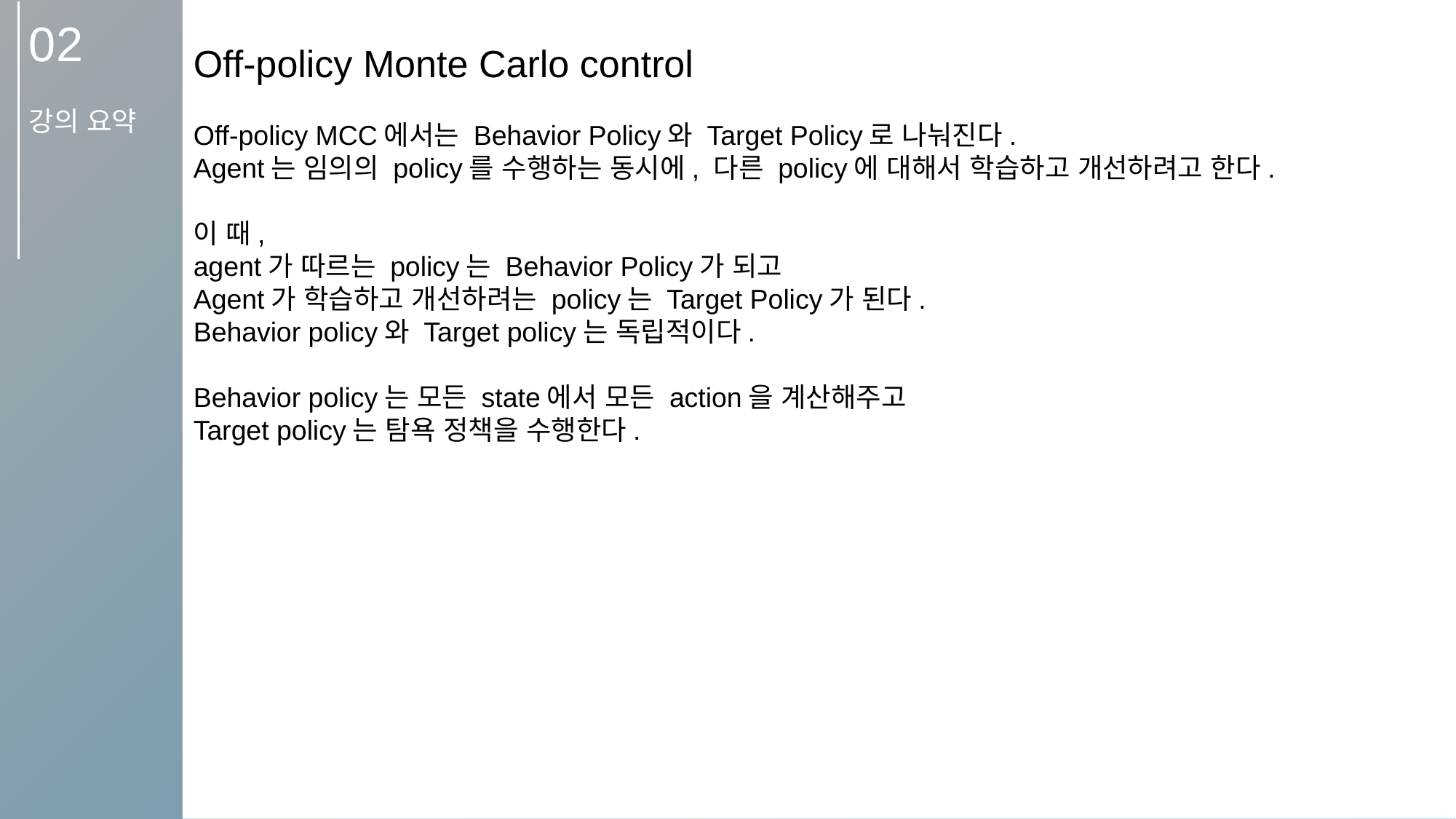

02

강의 요약

Off-policy Monte Carlo control

Off-policy MCC에서는 Behavior Policy와 Target Policy로 나눠진다.
Agent는 임의의 policy를 수행하는 동시에, 다른 policy에 대해서 학습하고 개선하려고 한다.

이 때,
agent가 따르는 policy는 Behavior Policy가 되고
Agent가 학습하고 개선하려는 policy는 Target Policy가 된다.
Behavior policy와 Target policy는 독립적이다.

Behavior policy는 모든 state에서 모든 action을 계산해주고
Target policy는 탐욕 정책을 수행한다.